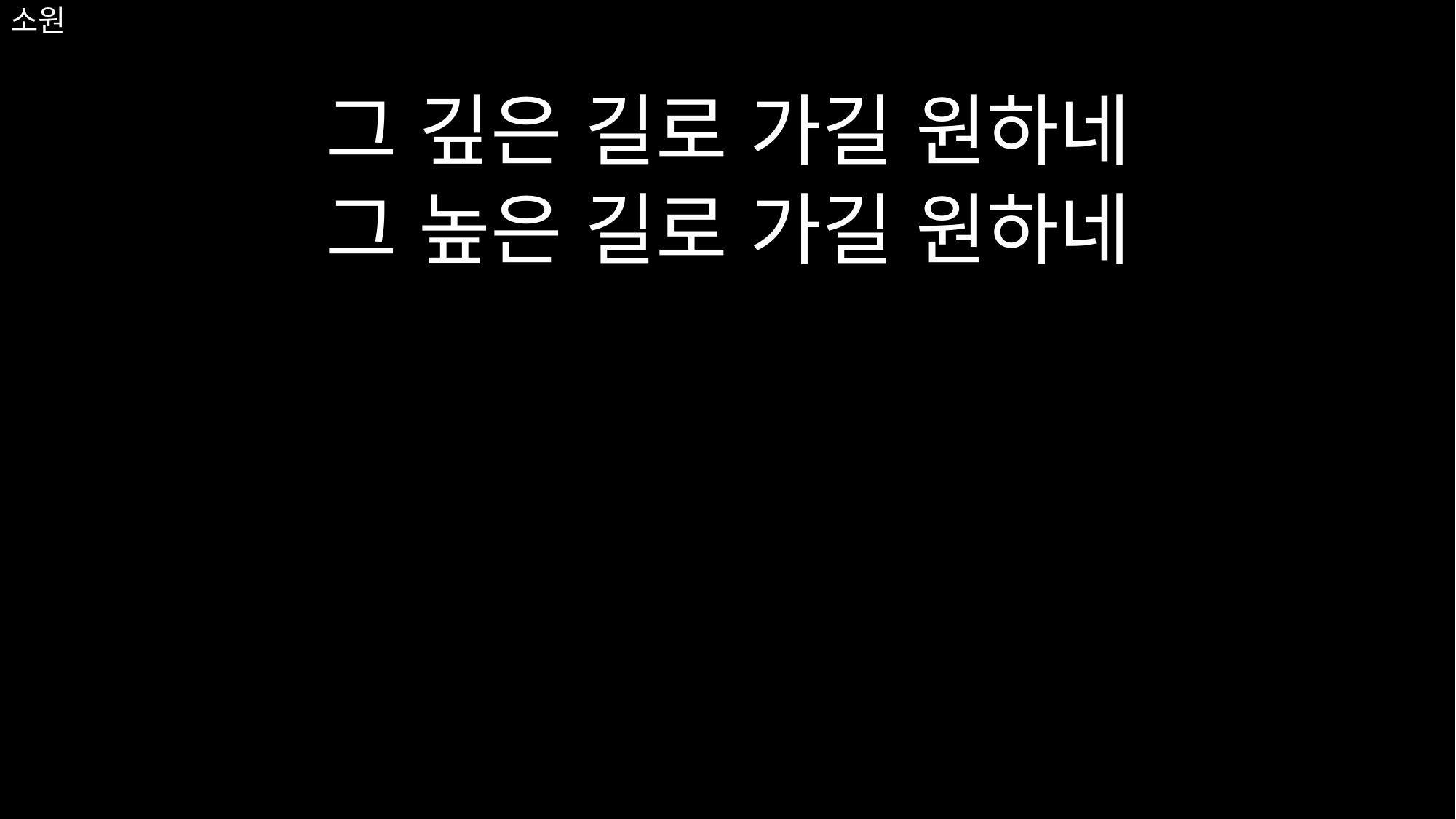

그 깊은 길로 가길 원하네
그 높은 길로 가길 원하네

# 소원